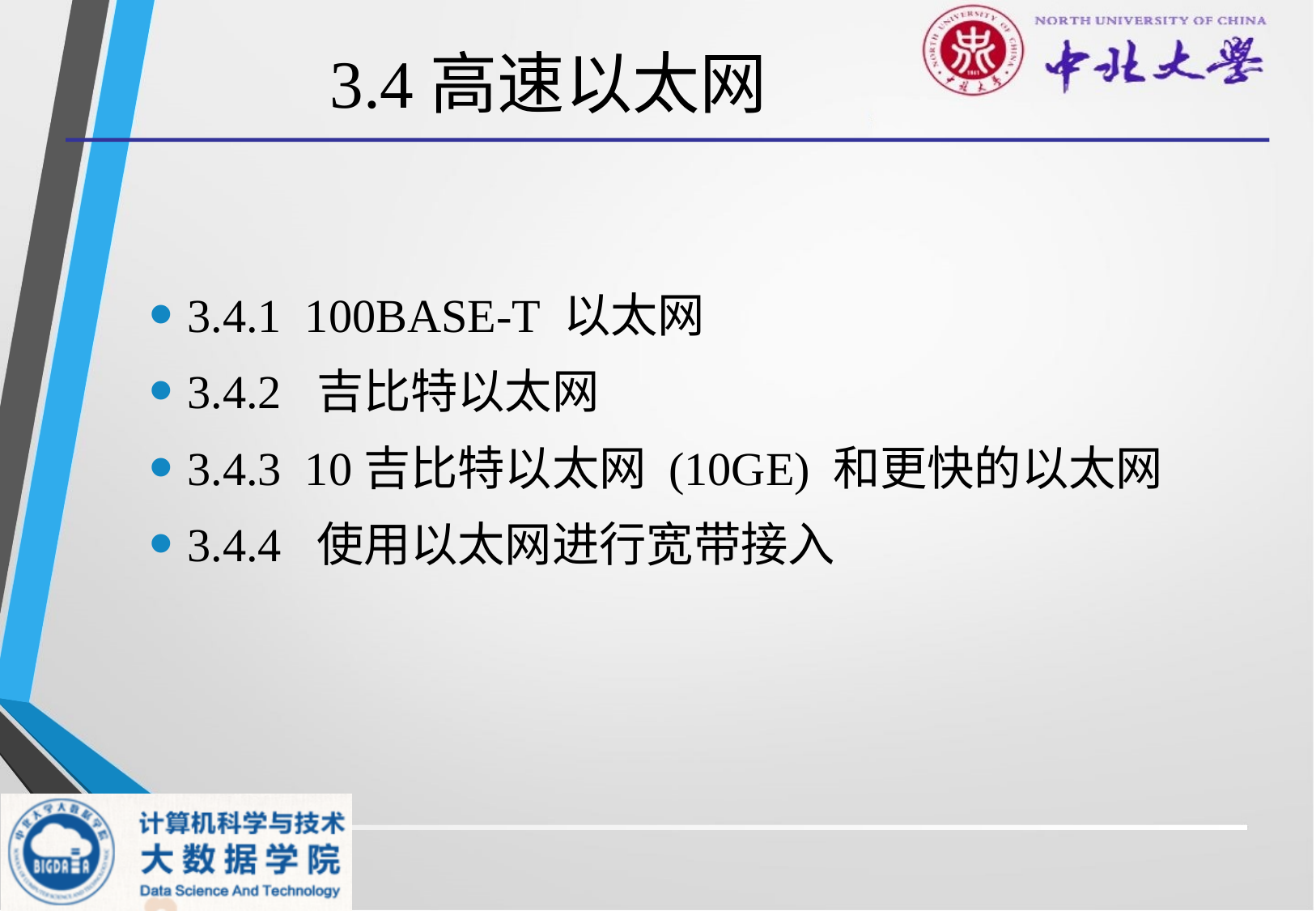

# 3.4高速以太网
3.4.1  100BASE-T 以太网
3.4.2  吉比特以太网
3.4.3  10吉比特以太网 (10GE) 和更快的以太网
3.4.4  使用以太网进行宽带接入
3